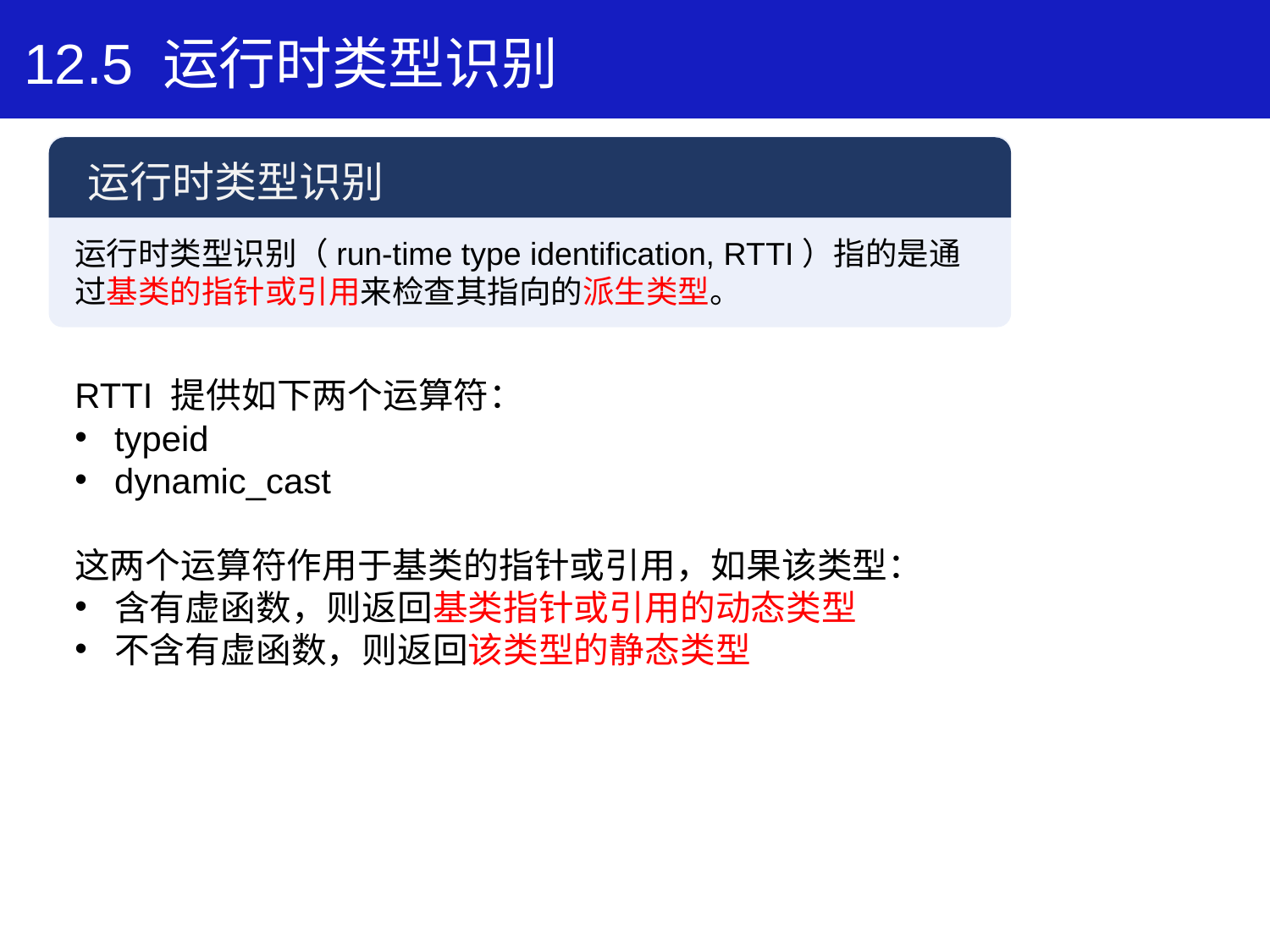

12.5 运行时类型识别

运行时类型识别
运行时类型识别（run-time type identification, RTTI）指的是通过基类的指针或引用来检查其指向的派生类型。
RTTI 提供如下两个运算符：
typeid
dynamic_cast

这两个运算符作用于基类的指针或引用，如果该类型：
含有虚函数，则返回基类指针或引用的动态类型
不含有虚函数，则返回该类型的静态类型